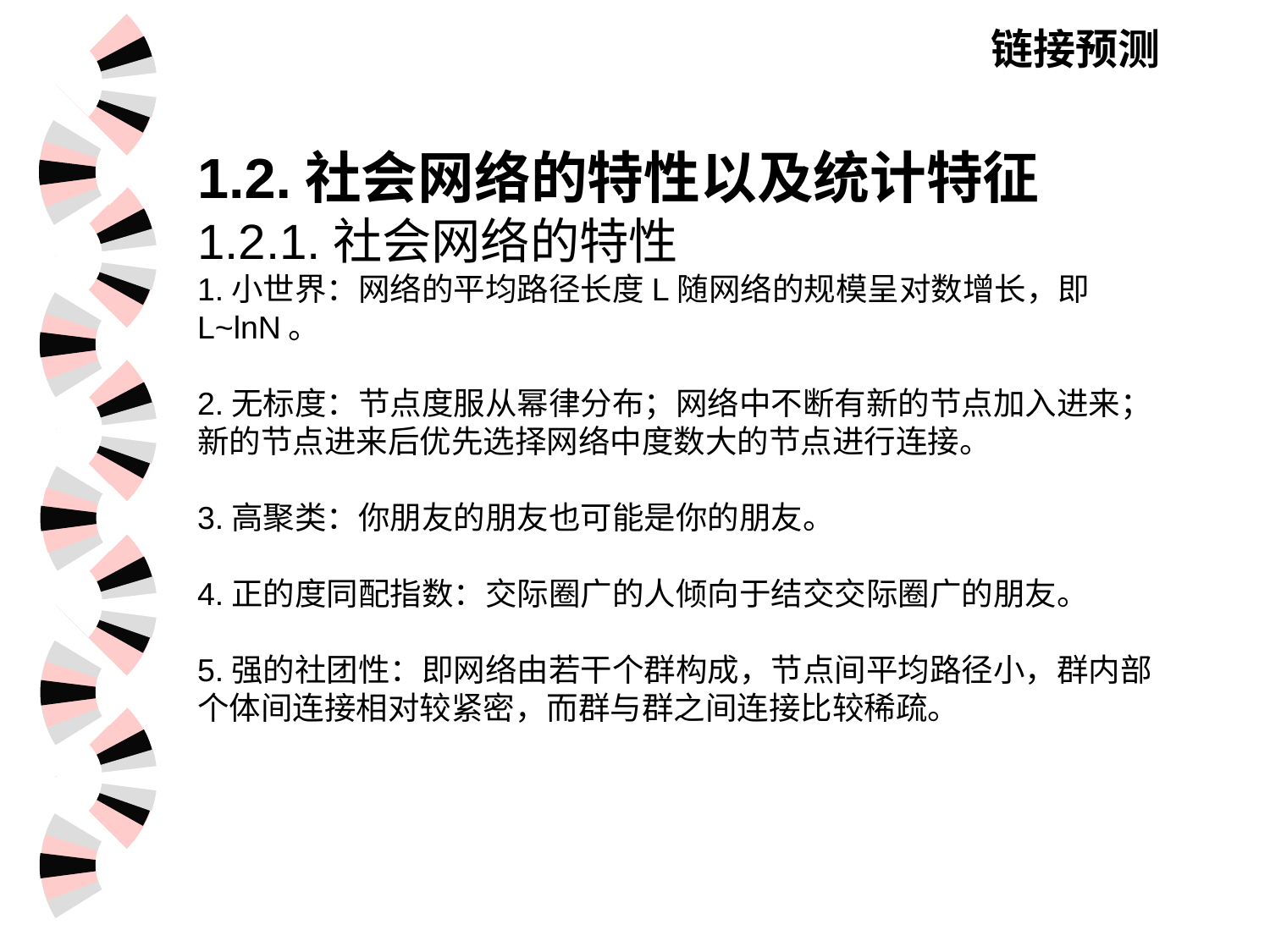

链接预测
1.2.社会网络的特性以及统计特征
1.2.1.社会网络的特性
1.小世界：网络的平均路径长度L随网络的规模呈对数增长，即 L~lnN。

2.无标度：节点度服从幂律分布；网络中不断有新的节点加入进来；新的节点进来后优先选择网络中度数大的节点进行连接。

3.高聚类：你朋友的朋友也可能是你的朋友。

4.正的度同配指数：交际圈广的人倾向于结交交际圈广的朋友。

5.强的社团性：即网络由若干个群构成，节点间平均路径小，群内部个体间连接相对较紧密，而群与群之间连接比较稀疏。